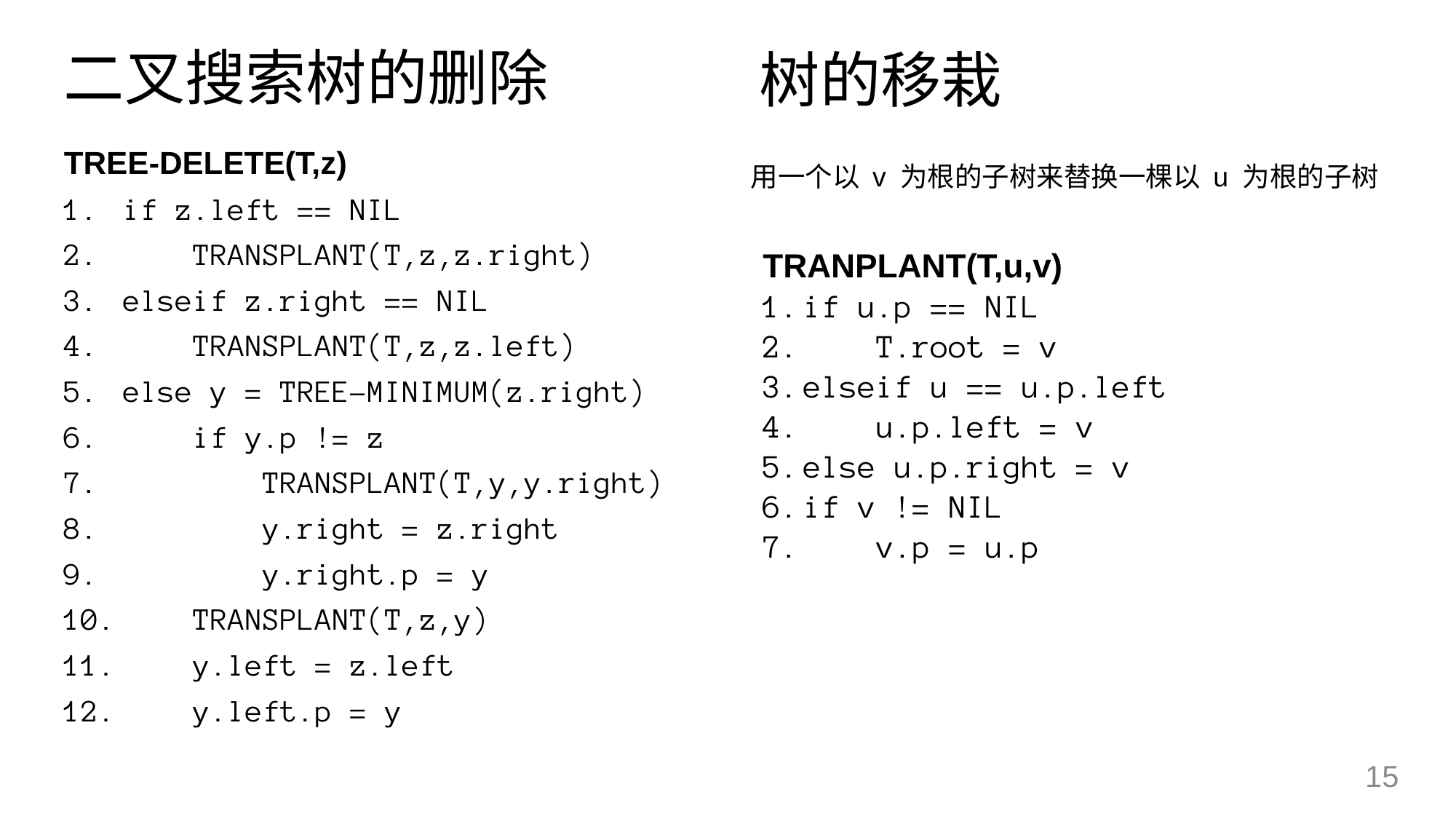

# 二叉搜索树的删除
树的移栽
TREE-DELETE(T,z)
if z.left == NIL
    TRANSPLANT(T,z,z.right)
elseif z.right == NIL
    TRANSPLANT(T,z,z.left)
else y = TREE-MINIMUM(z.right)
    if y.p != z
        TRANSPLANT(T,y,y.right)
        y.right = z.right
        y.right.p = y
    TRANSPLANT(T,z,y)
    y.left = z.left
    y.left.p = y

用一个以 v 为根的子树来替换一棵以 u 为根的子树
TRANPLANT(T,u,v)
if u.p == NIL
    T.root = v
elseif u == u.p.left
    u.p.left = v
else u.p.right = v
if v != NIL
    v.p = u.p

15